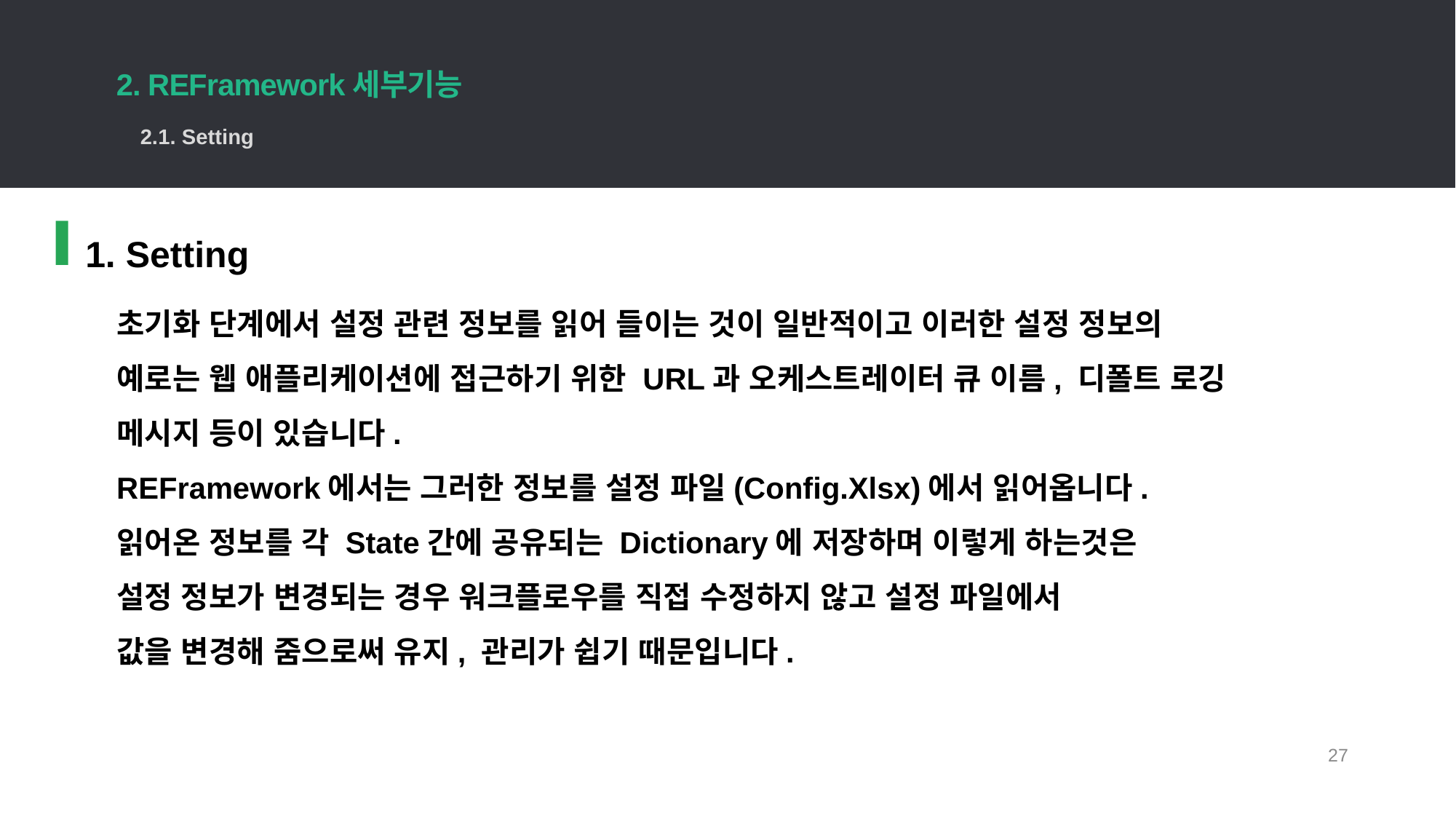

2. REFramework세부기능
27
2.1. Setting
1. Setting

초기화 단계에서 설정 관련 정보를 읽어 들이는 것이 일반적이고 이러한 설정 정보의
예로는 웹 애플리케이션에 접근하기 위한 URL과 오케스트레이터 큐 이름, 디폴트 로깅 메시지 등이 있습니다.
REFramework에서는 그러한 정보를 설정 파일(Config.Xlsx)에서 읽어옵니다.
읽어온 정보를 각 State간에 공유되는 Dictionary에 저장하며 이렇게 하는것은
설정 정보가 변경되는 경우 워크플로우를 직접 수정하지 않고 설정 파일에서
값을 변경해 줌으로써 유지, 관리가 쉽기 때문입니다.
27